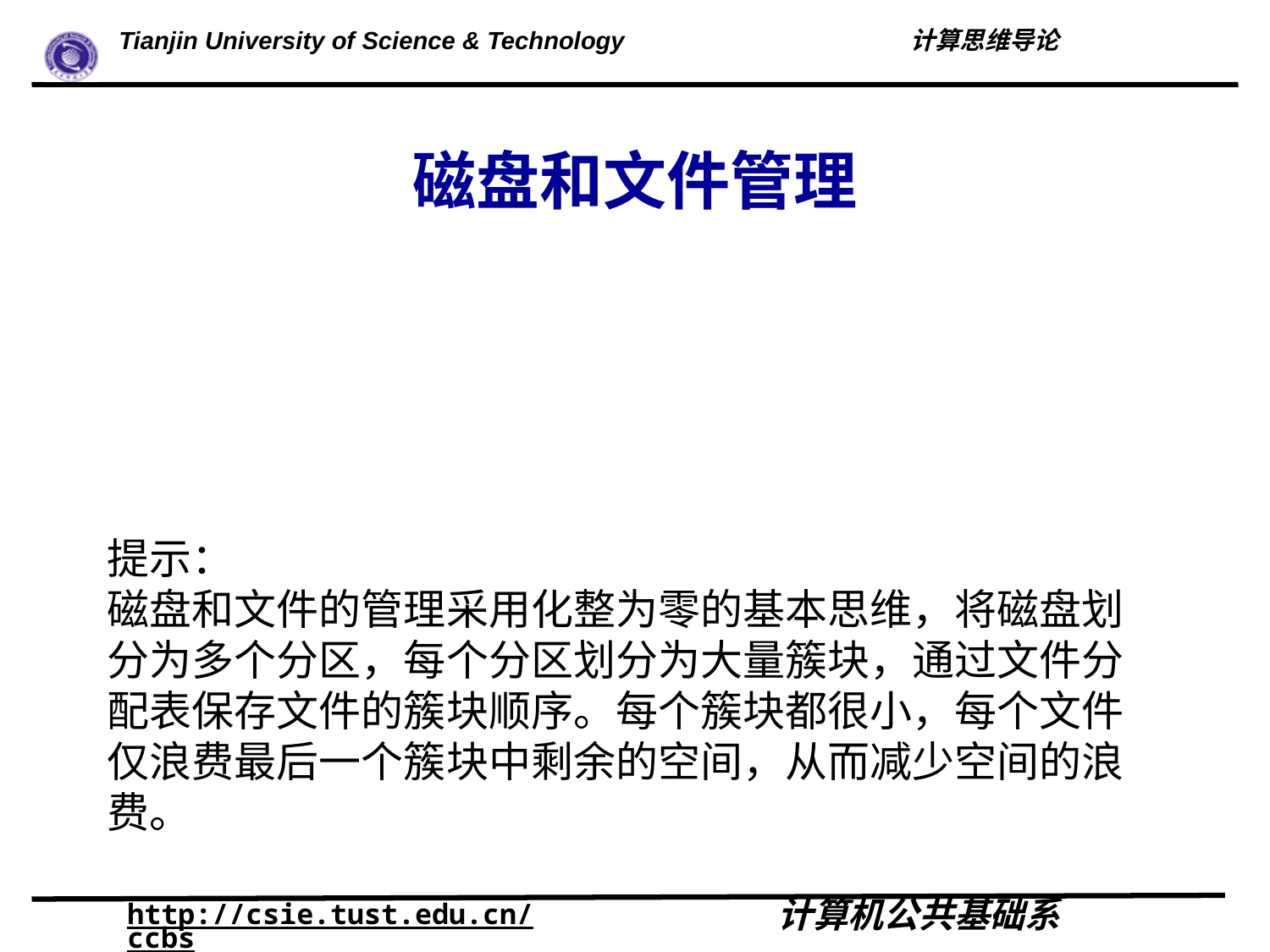

# 磁盘和文件管理

提示：
磁盘和文件的管理采用化整为零的基本思维，将磁盘划分为多个分区，每个分区划分为大量簇块，通过文件分配表保存文件的簇块顺序。每个簇块都很小，每个文件仅浪费最后一个簇块中剩余的空间，从而减少空间的浪费。